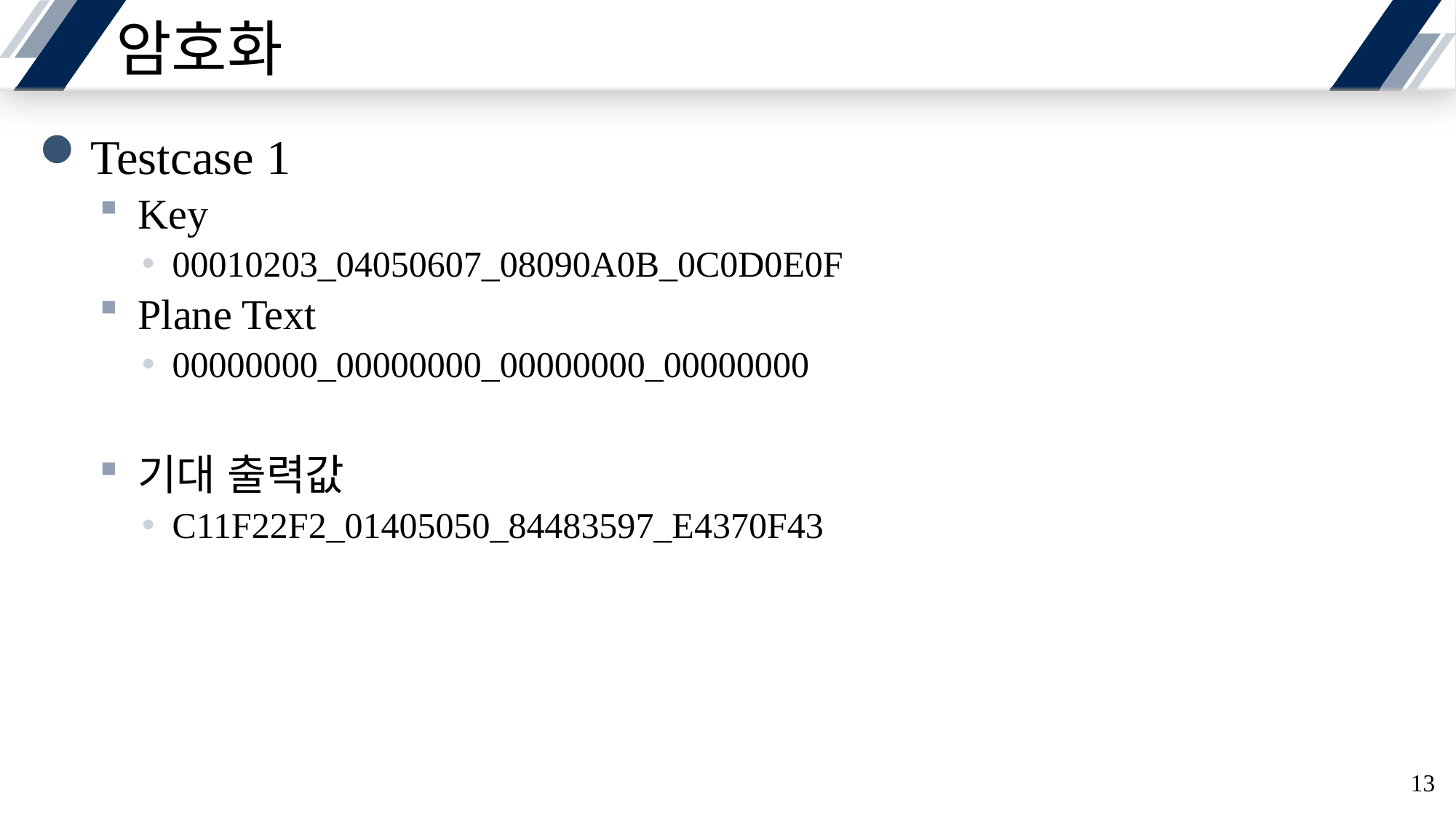

# 암호화
Testcase 1
Key
00010203_04050607_08090A0B_0C0D0E0F
Plane Text
00000000_00000000_00000000_00000000

기대 출력값
C11F22F2_01405050_84483597_E4370F43
13